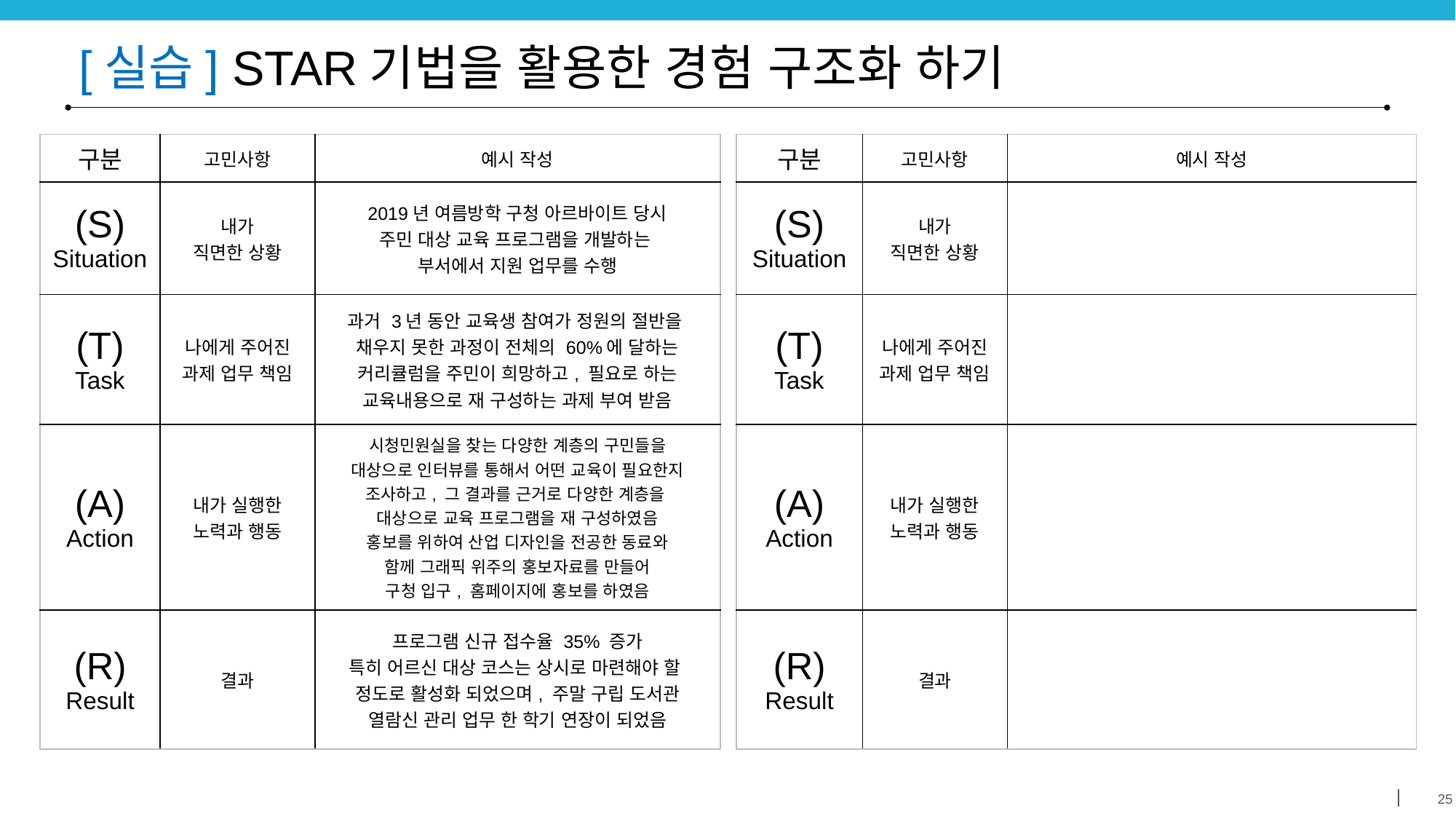

# [실습] STAR기법을 활용한 경험 구조화 하기
| 구분 | 고민사항 | 예시 작성 |
| --- | --- | --- |
| (S) Situation | 내가 직면한 상황 | 2019년 여름방학 구청 아르바이트 당시 주민 대상 교육 프로그램을 개발하는 부서에서 지원 업무를 수행 |
| (T) Task | 나에게 주어진 과제 업무 책임 | 과거 3년 동안 교육생 참여가 정원의 절반을 채우지 못한 과정이 전체의 60%에 달하는 커리큘럼을 주민이 희망하고, 필요로 하는 교육내용으로 재 구성하는 과제 부여 받음 |
| (A) Action | 내가 실행한 노력과 행동 | 시청민원실을 찾는 다양한 계층의 구민들을 대상으로 인터뷰를 통해서 어떤 교육이 필요한지 조사하고, 그 결과를 근거로 다양한 계층을 대상으로 교육 프로그램을 재 구성하였음 홍보를 위하여 산업 디자인을 전공한 동료와 함께 그래픽 위주의 홍보자료를 만들어 구청 입구, 홈페이지에 홍보를 하였음 |
| (R) Result | 결과 | 프로그램 신규 접수율 35% 증가 특히 어르신 대상 코스는 상시로 마련해야 할 정도로 활성화 되었으며, 주말 구립 도서관 열람신 관리 업무 한 학기 연장이 되었음 |
| 구분 | 고민사항 | 예시 작성 |
| --- | --- | --- |
| (S) Situation | 내가 직면한 상황 |  |
| (T) Task | 나에게 주어진 과제 업무 책임 |  |
| (A) Action | 내가 실행한 노력과 행동 |  |
| (R) Result | 결과 |  |